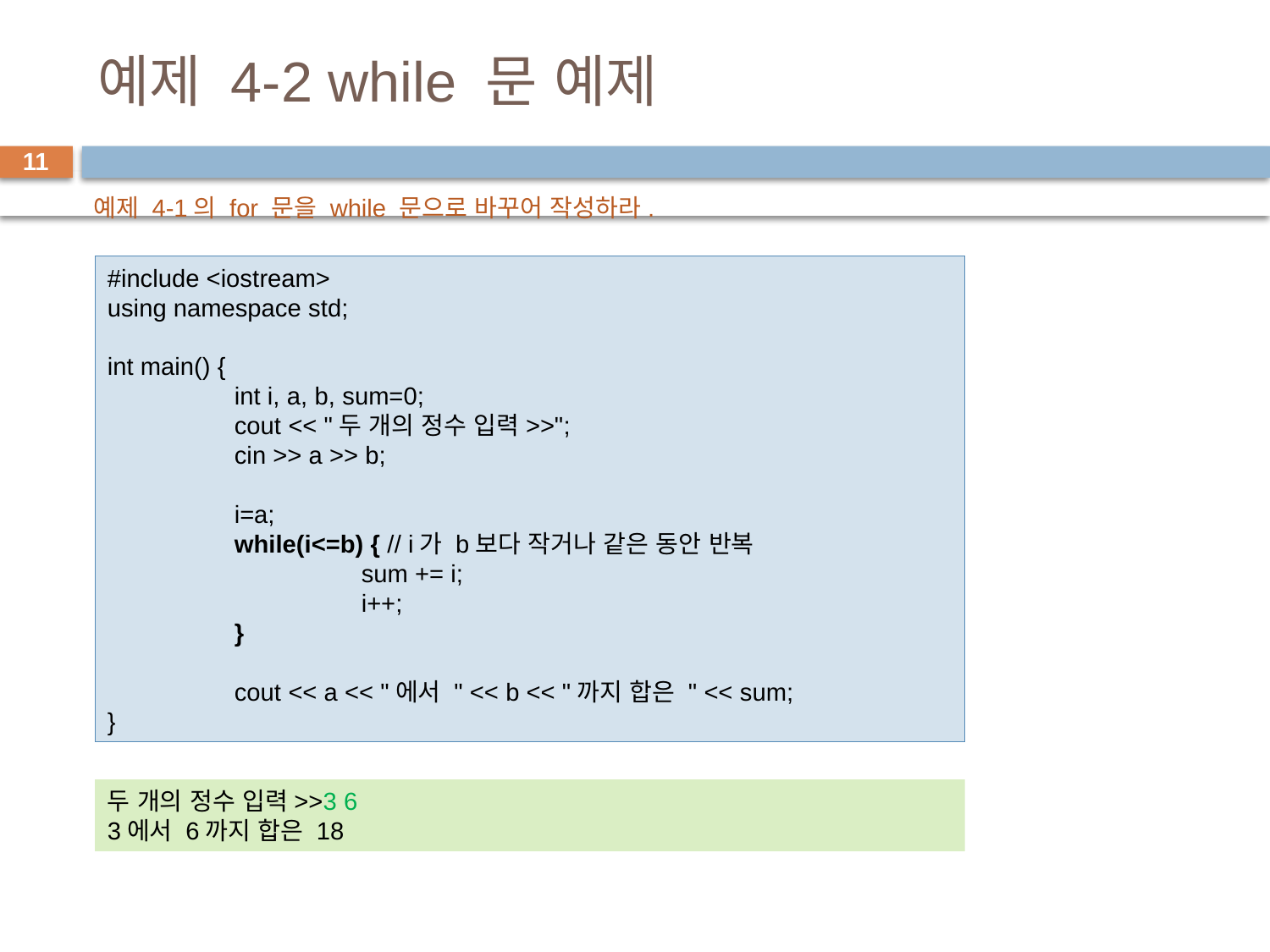

# 예제 4-2 while 문 예제
11
예제 4-1의 for 문을 while 문으로 바꾸어 작성하라.
#include <iostream>
using namespace std;

int main() {
	int i, a, b, sum=0;
	cout << "두 개의 정수 입력>>";
	cin >> a >> b;

	i=a;
	while(i<=b) { // i가 b보다 작거나 같은 동안 반복
		sum += i;
		i++;
	}

	cout << a << "에서 " << b << "까지 합은 " << sum;
}
두 개의 정수 입력>>3 6
3에서 6까지 합은 18